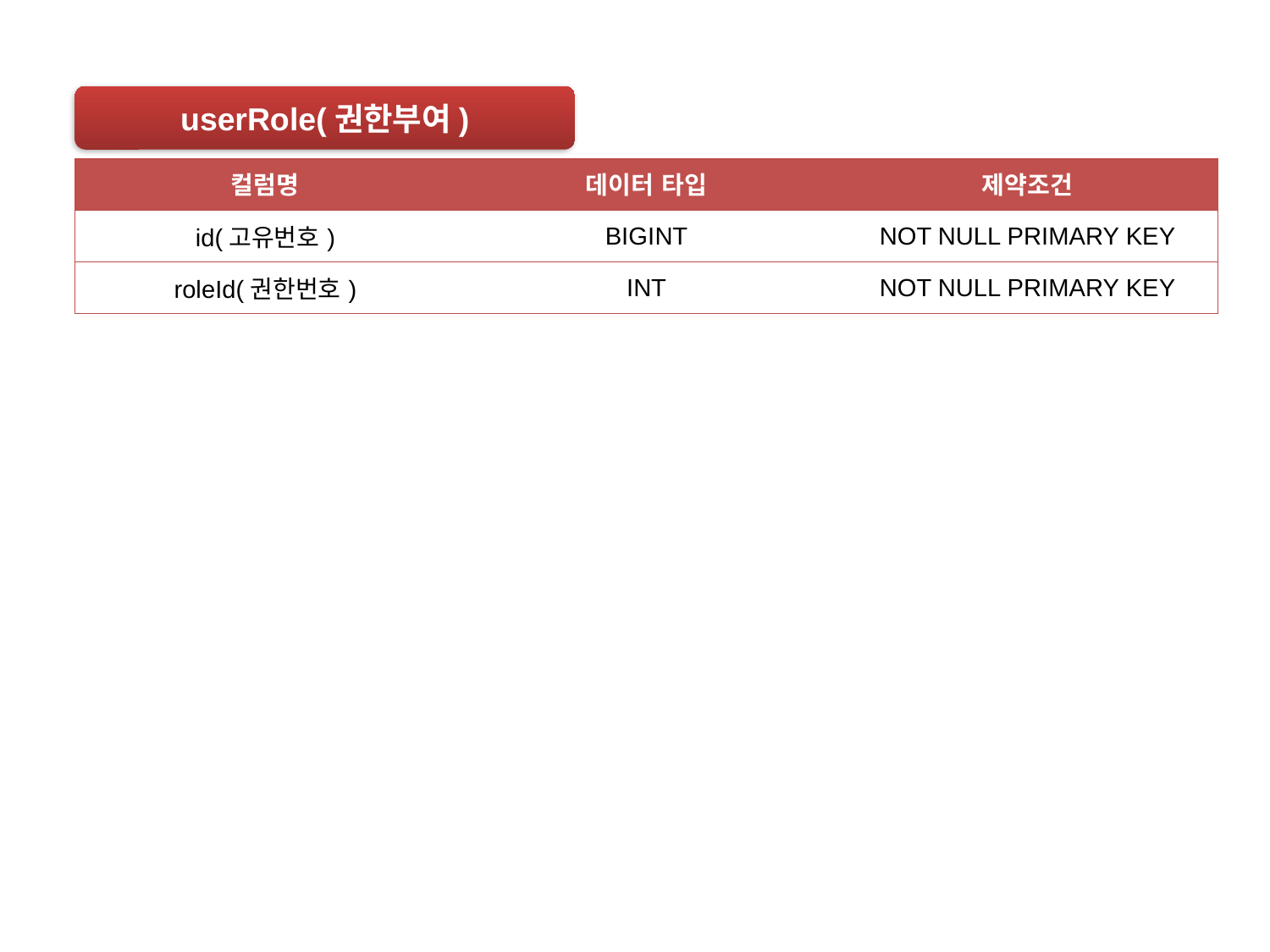

userRole(권한부여)
| 컬럼명 | 데이터 타입 | 제약조건 |
| --- | --- | --- |
| id(고유번호) | BIGINT | NOT NULL PRIMARY KEY |
| roleId(권한번호) | INT | NOT NULL PRIMARY KEY |